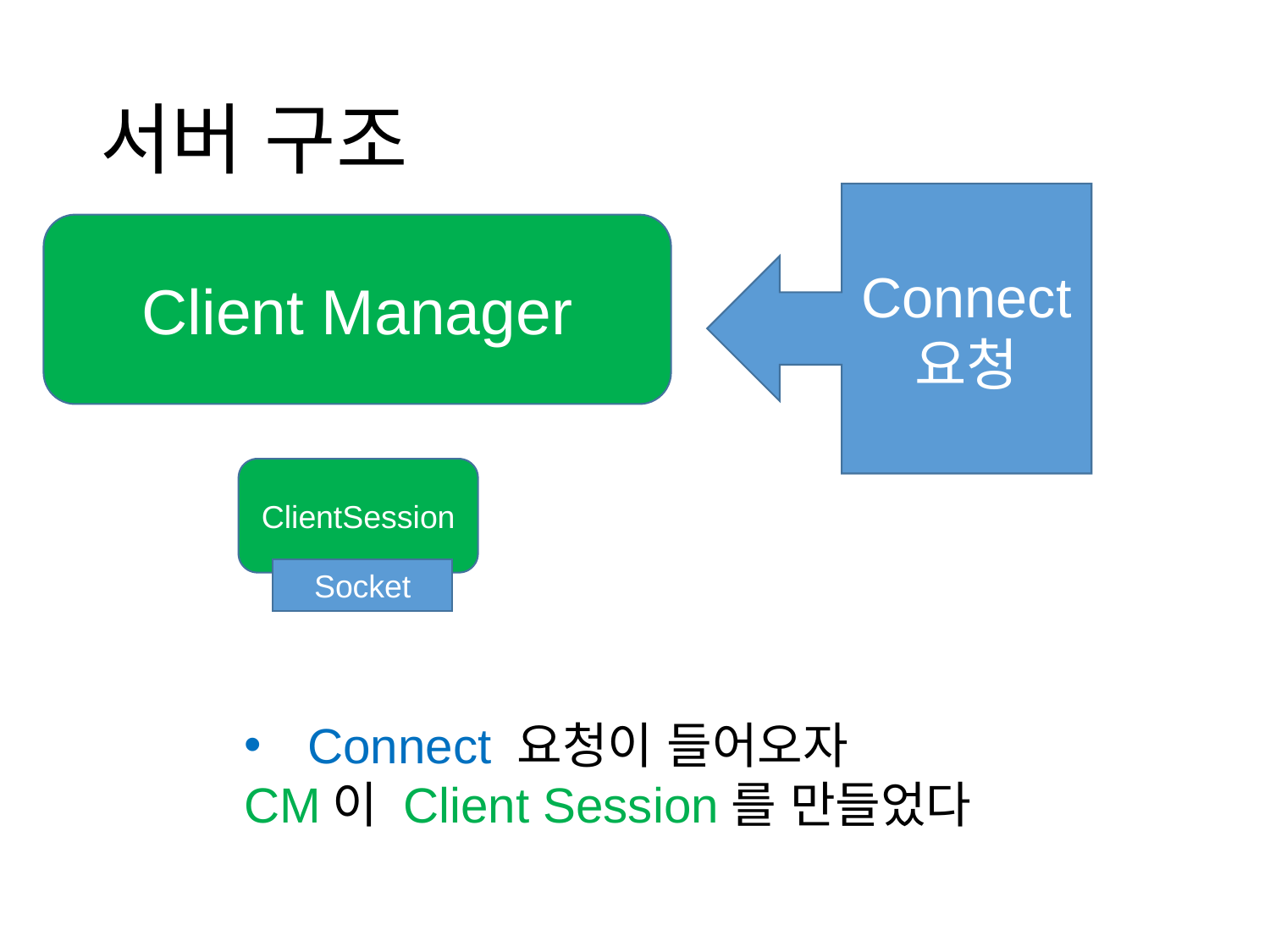

# 서버 구조
Connect
요청
Client Manager
ClientSession
Socket
Connect 요청이 들어오자
CM이 Client Session를 만들었다